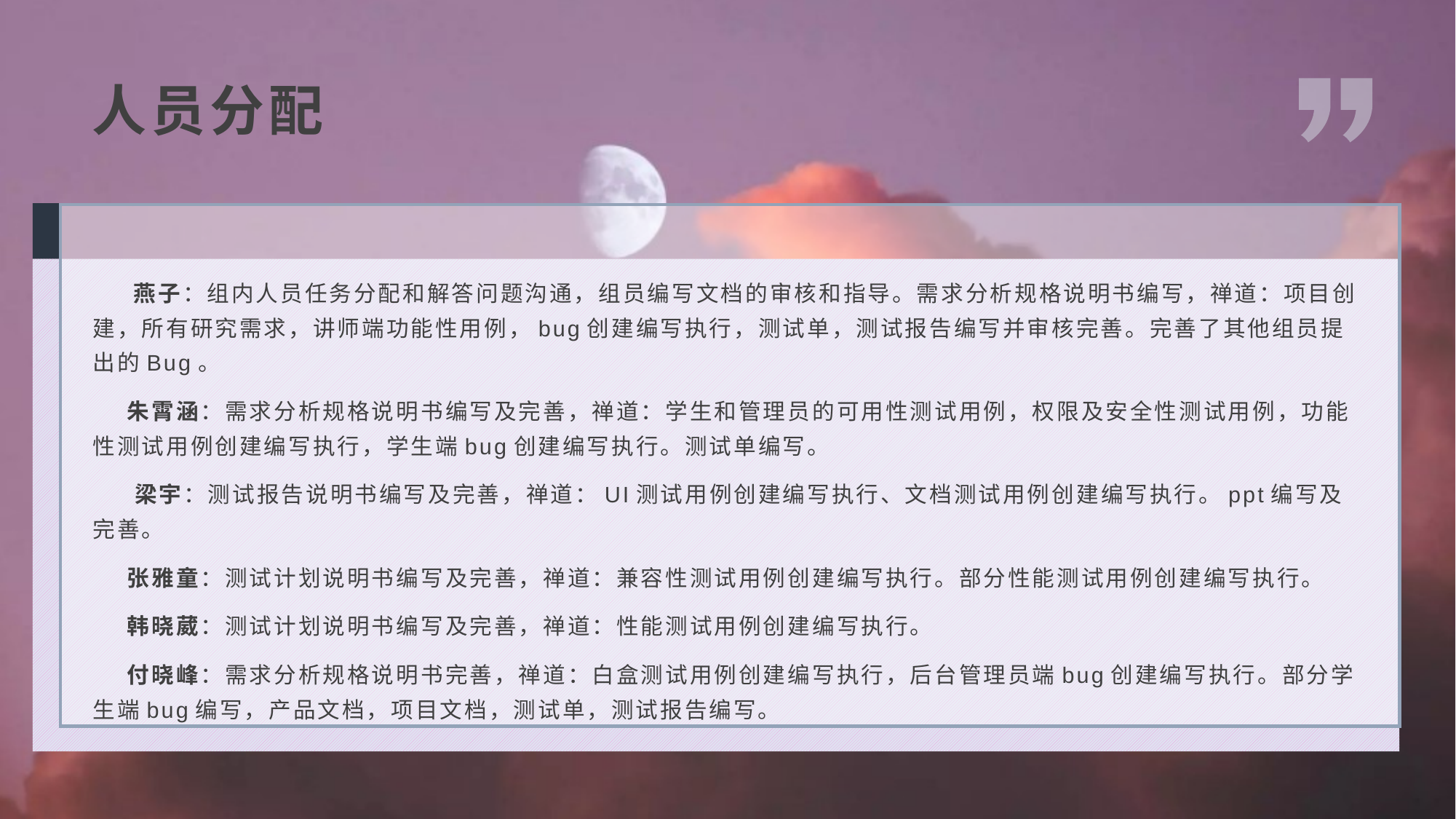

人员分配

     燕子：组内人员任务分配和解答问题沟通，组员编写文档的审核和指导。需求分析规格说明书编写，禅道：项目创建，所有研究需求，讲师端功能性用例，bug创建编写执行，测试单，测试报告编写并审核完善。完善了其他组员提出的Bug。
    朱霄涵：需求分析规格说明书编写及完善，禅道：学生和管理员的可用性测试用例，权限及安全性测试用例，功能性测试用例创建编写执行，学生端bug创建编写执行。测试单编写。
     梁宇：测试报告说明书编写及完善​，​禅道：UI测试用例创建编写执行、文档测试用例创建编写执行​。ppt编写及完善。
    张雅童：测试计划说明书编写及完善，禅道：兼容性测试用例创建编写执行。部分性能测试用例创建编写执行。​
    韩晓葳：测试计划说明书编写及完善，禅道：性能测试用例创建编写执行。
    付晓峰：需求分析规格说明书完善，禅道：白盒测试用例创建编写执行，后台管理员端bug创建编写执行。部分学生端bug编写，产品文档，项目文档，测试单，测试报告编写。​​